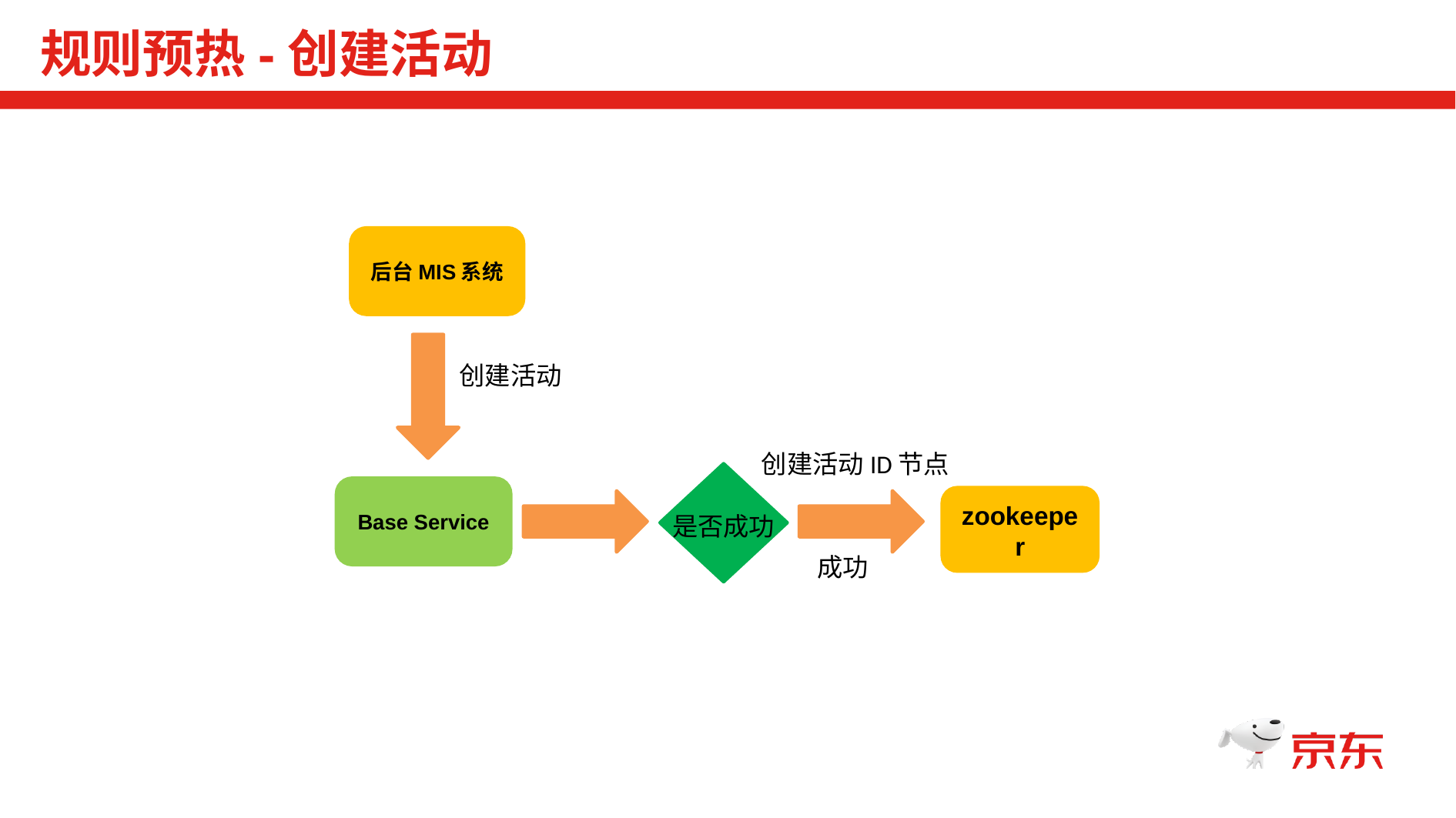

规则预热-创建活动

后台MIS系统

创建活动
创建活动ID节点

Base Service

zookeeper

是否成功
成功